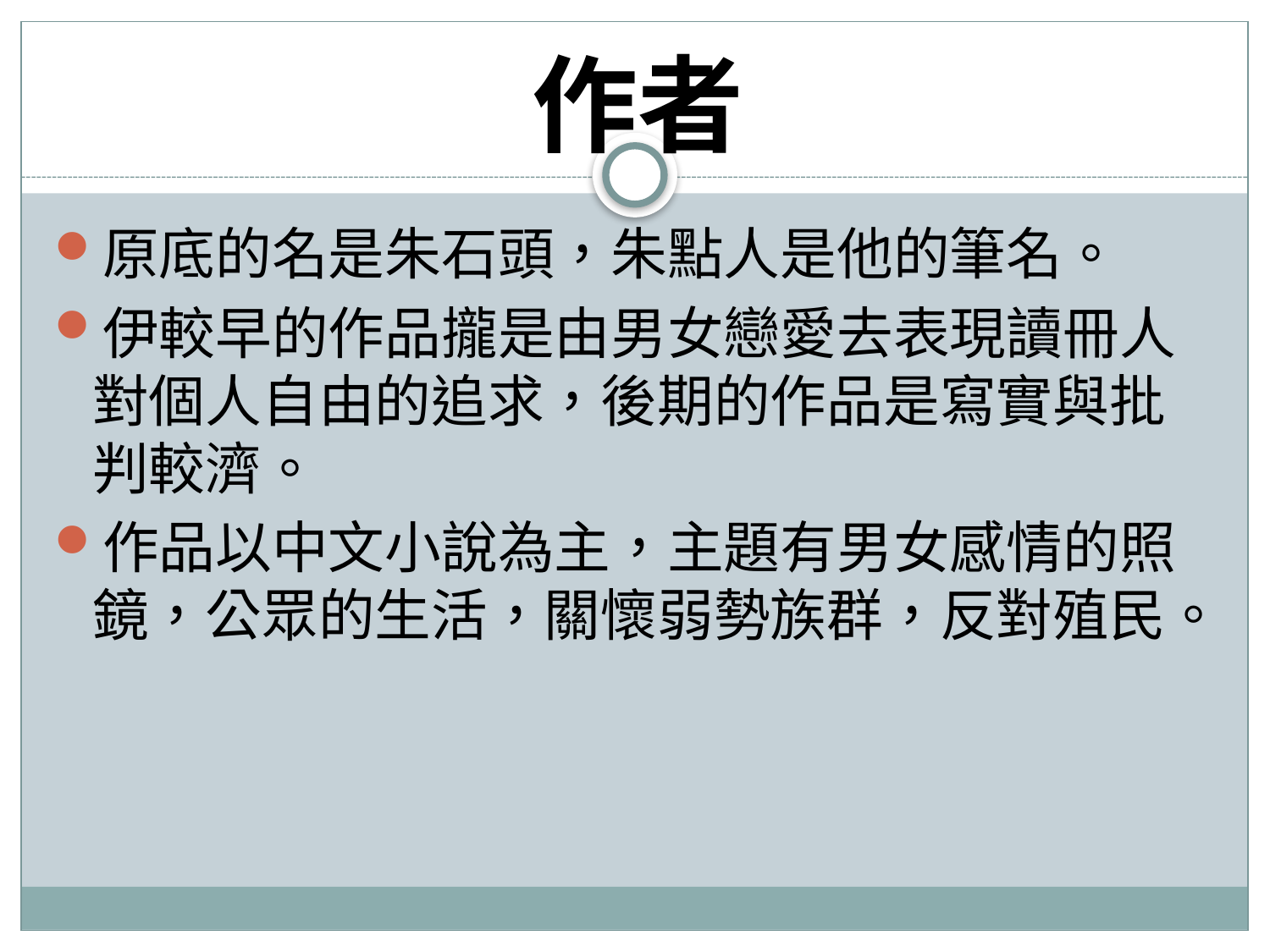

# 作者
原底的名是朱石頭，朱點人是他的筆名。
伊較早的作品攏是由男女戀愛去表現讀冊人對個人自由的追求，後期的作品是寫實與批判較濟。
作品以中文小說為主，主題有男女感情的照鏡，公眾的生活，關懷弱勢族群，反對殖民。